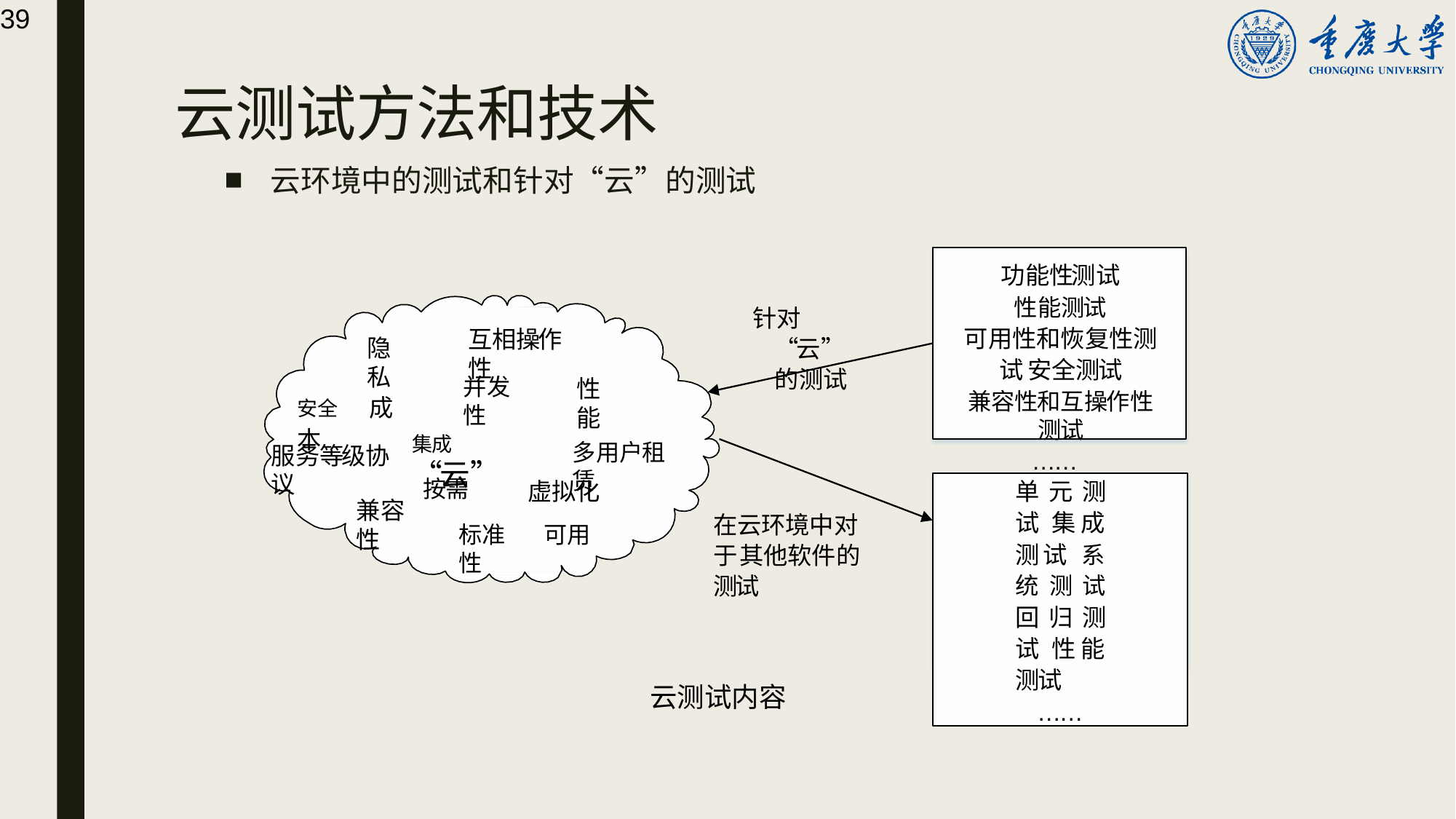

39
# 云测试方法和技术
云环境中的测试和针对“云”的测试

功能性测试
性能测试
可用性和恢复性测试 安全测试
兼容性和互操作性测试
……

针对“云” 的测试
互相操作性
隐私

并发性
性能
安全	成本

集成“云”
多用户租赁
服务等级协议

虚拟化
标准	可用性

按需
单元测试 集成测试 系统测试 回归测试 性能测试
……
兼容性
在云环境中对于 其他软件的测试

云测试内容